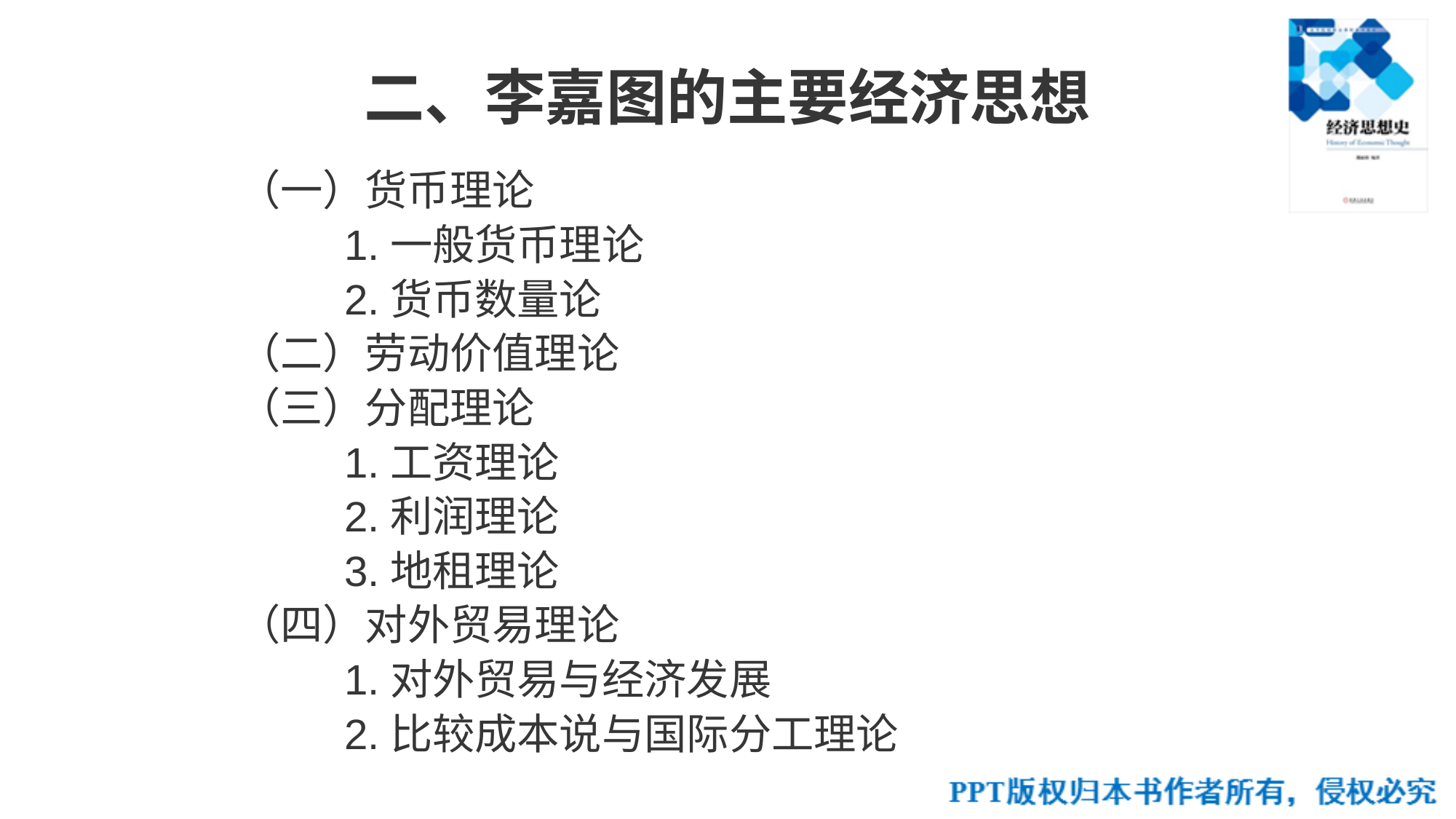

# 二、李嘉图的主要经济思想
（一）货币理论
         1.一般货币理论
         2.货币数量论
（二）劳动价值理论
（三）分配理论
         1.工资理论
         2.利润理论
         3.地租理论
（四）对外贸易理论
         1.对外贸易与经济发展
         2.比较成本说与国际分工理论